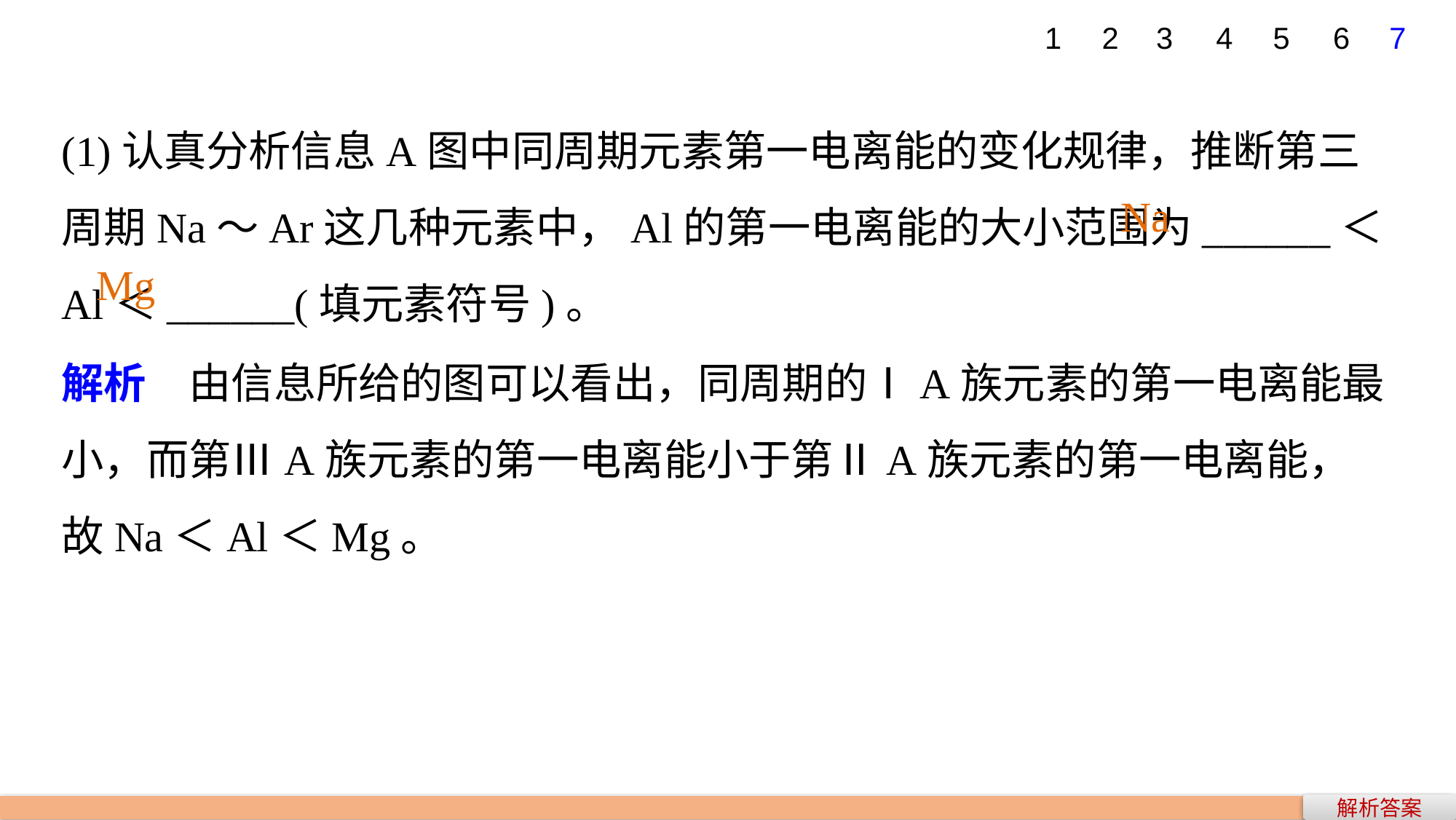

1
2
3
4
5
6
7
(1)认真分析信息A图中同周期元素第一电离能的变化规律，推断第三周期Na～Ar这几种元素中，Al的第一电离能的大小范围为______＜Al＜______(填元素符号)。
Na
Mg
解析　由信息所给的图可以看出，同周期的ⅠA族元素的第一电离能最小，而第ⅢA族元素的第一电离能小于第ⅡA族元素的第一电离能，故Na＜Al＜Mg。
解析答案